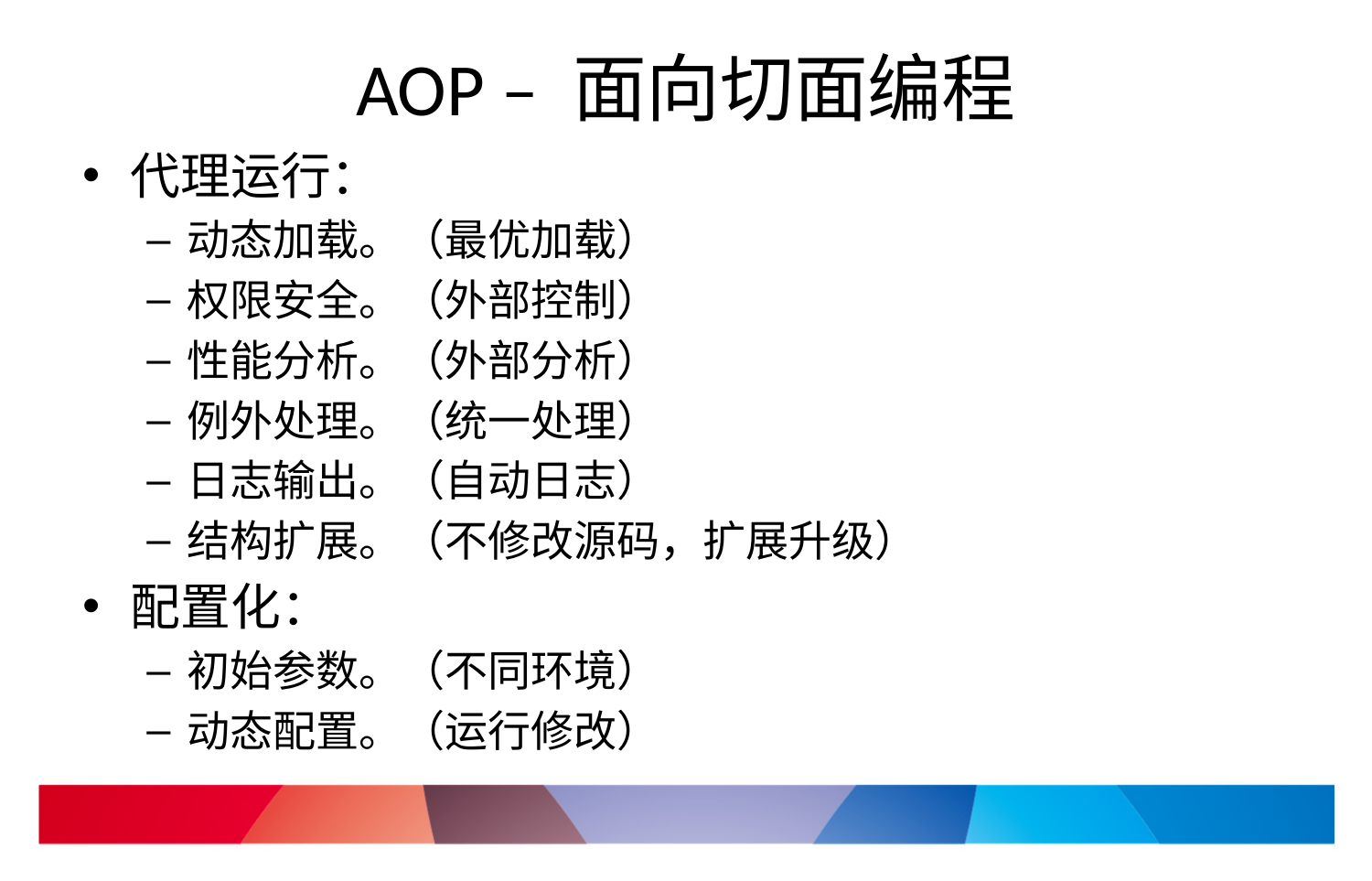

# AOP – 面向切面编程
代理运行：
动态加载。（最优加载）
权限安全。（外部控制）
性能分析。（外部分析）
例外处理。（统一处理）
日志输出。（自动日志）
结构扩展。（不修改源码，扩展升级）
配置化：
初始参数。（不同环境）
动态配置。（运行修改）